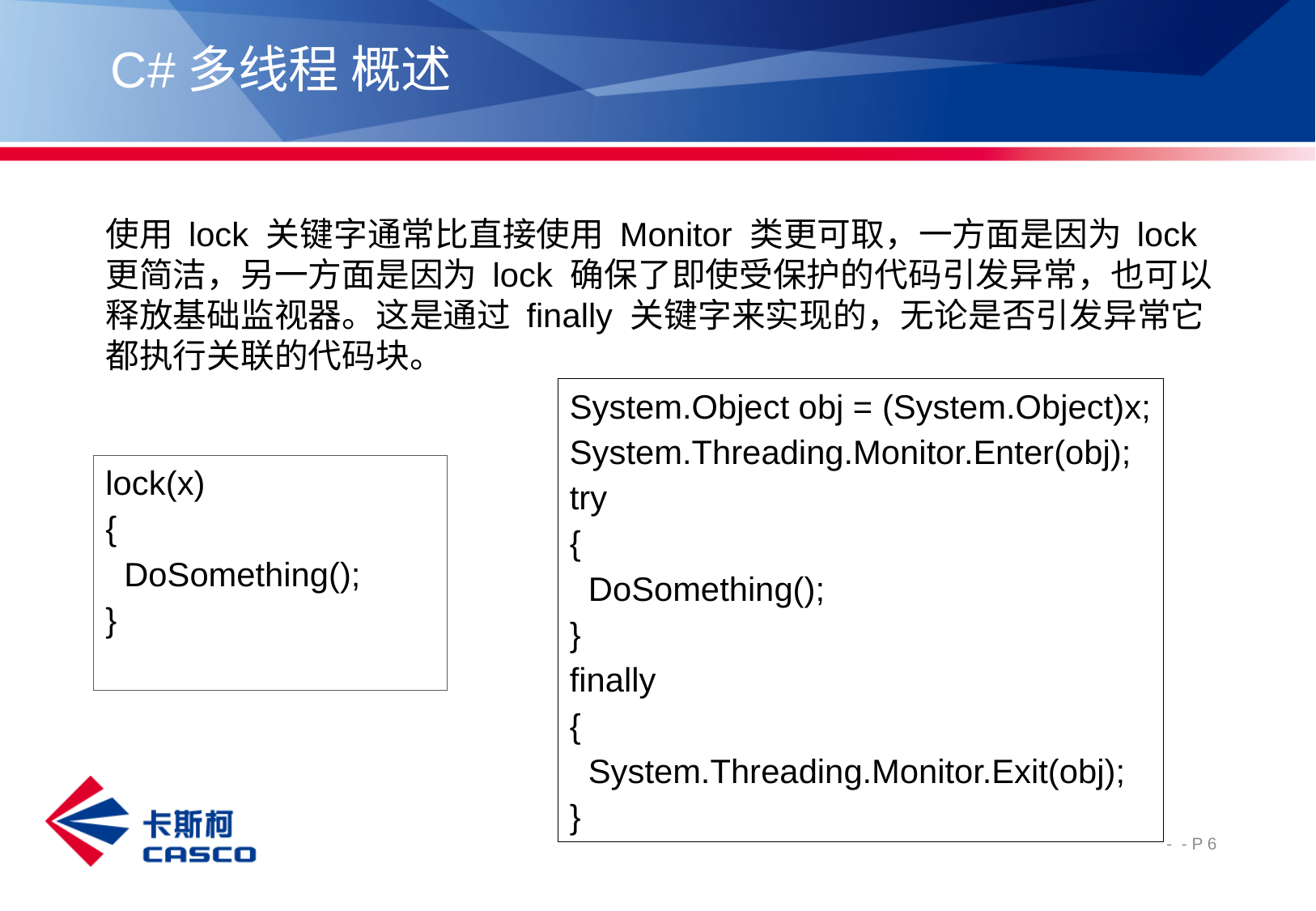

# C#多线程 概述
使用 lock 关键字通常比直接使用 Monitor 类更可取，一方面是因为 lock 更简洁，另一方面是因为 lock 确保了即使受保护的代码引发异常，也可以释放基础监视器。这是通过 finally 关键字来实现的，无论是否引发异常它都执行关联的代码块。

System.Object obj = (System.Object)x;
System.Threading.Monitor.Enter(obj);
try
{
  DoSomething();
}
finally
{
  System.Threading.Monitor.Exit(obj);
}
lock(x)
{
  DoSomething();
}

 -  - P 6